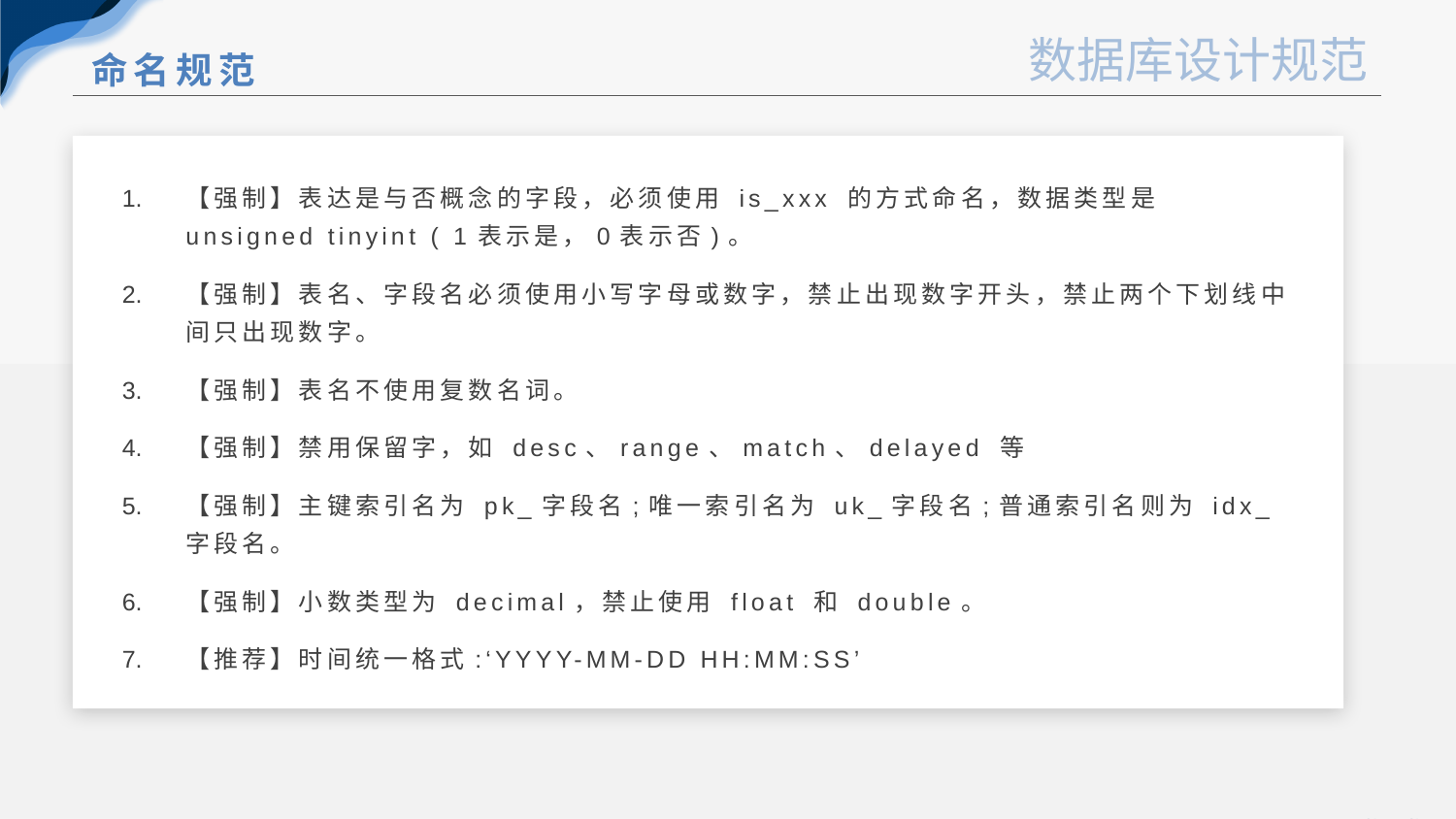

命名规范

【强制】表达是与否概念的字段，必须使用 is_xxx 的方式命名，数据类型是 unsigned tinyint ( 1表示是，0表示否)。
【强制】表名、字段名必须使用小写字母或数字，禁止出现数字开头，禁止两个下划线中间只出现数字。
【强制】表名不使用复数名词。
【强制】禁用保留字，如 desc、range、match、delayed 等
【强制】主键索引名为 pk_字段名;唯一索引名为 uk_字段名;普通索引名则为 idx_字段名。
【强制】小数类型为 decimal，禁止使用 float 和 double。
【推荐】时间统一格式:‘YYYY-MM-DD HH:MM:SS’